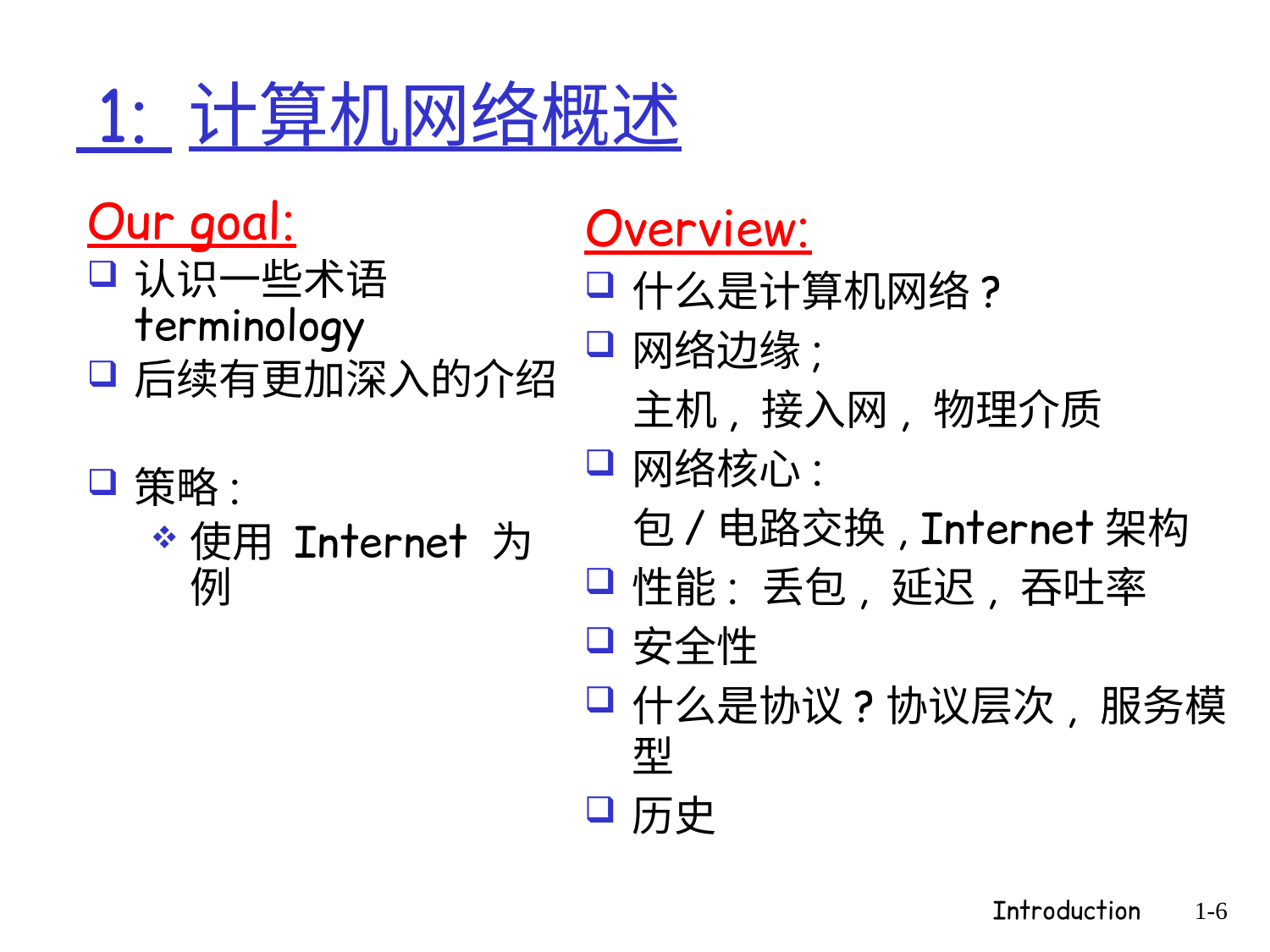

# 1: 计算机网络概述
Our goal:
认识一些术语terminology
后续有更加深入的介绍

策略:
使用 Internet 为例

Overview:
什么是计算机网络?
网络边缘;
    主机, 接入网, 物理介质
网络核心:
    包/电路交换, Internet架构
性能: 丢包, 延迟, 吞吐率
安全性
什么是协议?协议层次, 服务模型
历史

 Introduction
1-6